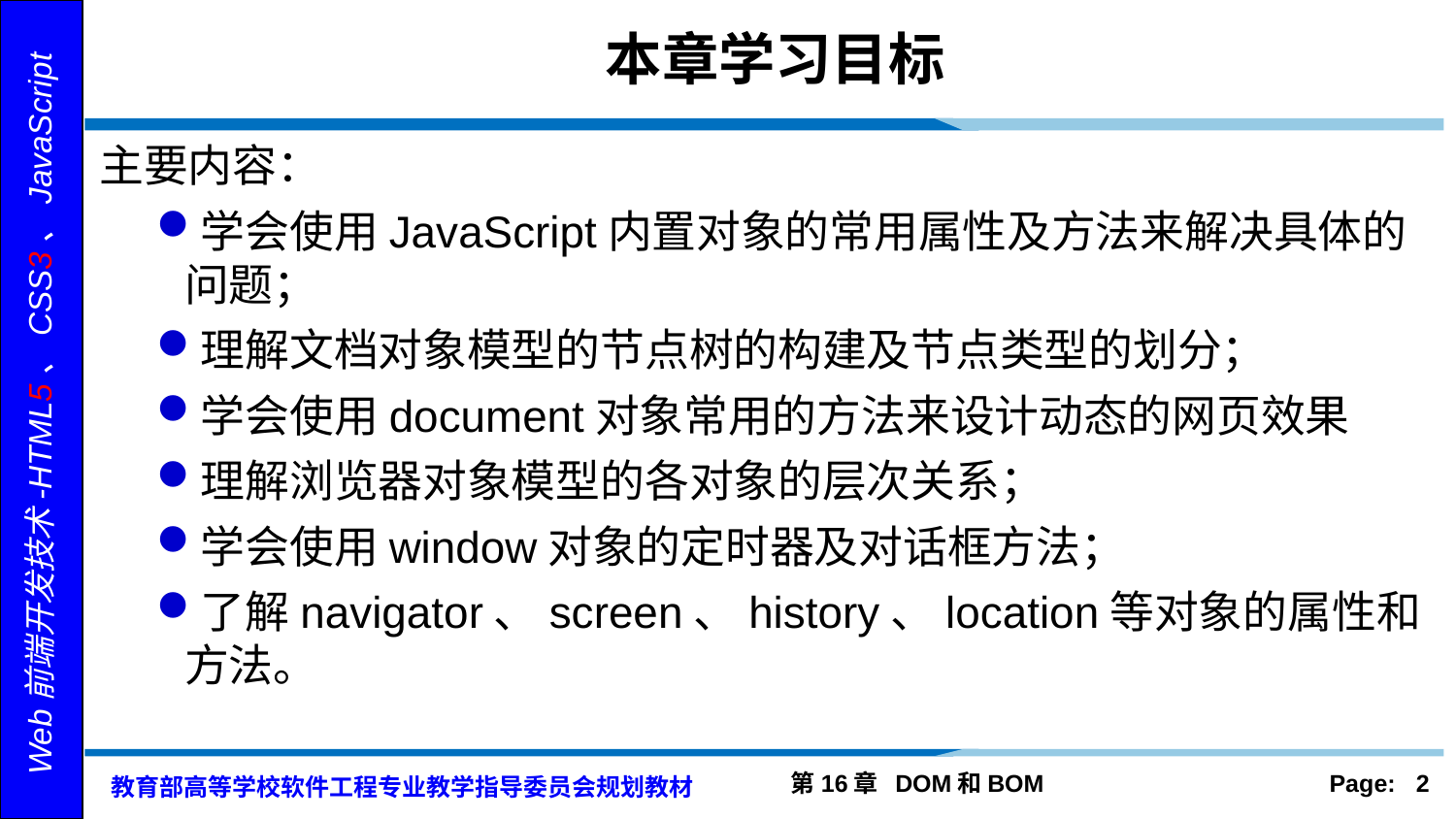

# 本章学习目标
主要内容：
学会使用JavaScript内置对象的常用属性及方法来解决具体的问题；
理解文档对象模型的节点树的构建及节点类型的划分；
学会使用document对象常用的方法来设计动态的网页效果
理解浏览器对象模型的各对象的层次关系；
学会使用window对象的定时器及对话框方法；
了解navigator、screen、history、location等对象的属性和方法。